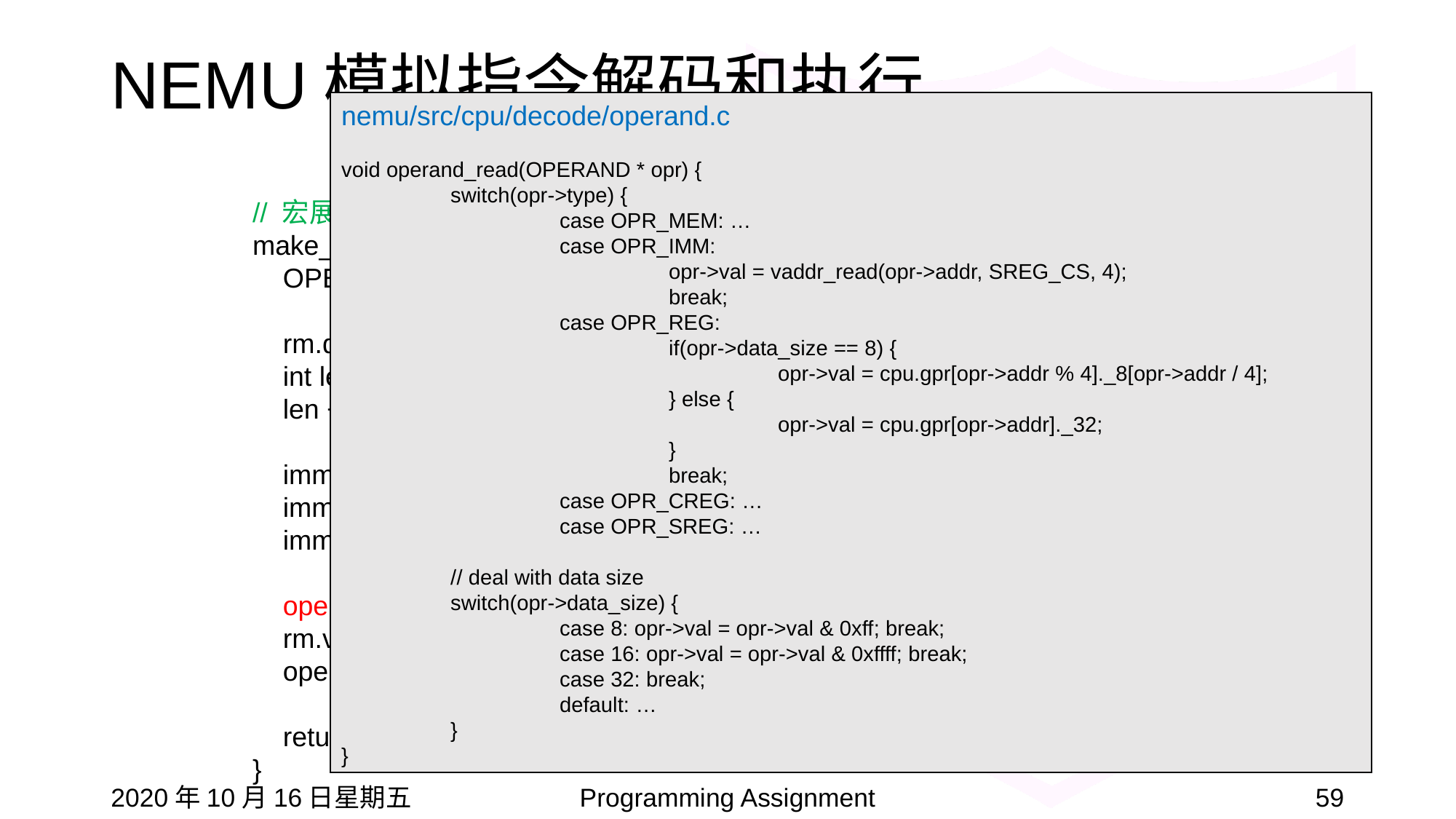

# NEMU模拟指令解码和执行
nemu/src/cpu/decode/operand.c

void operand_read(OPERAND * opr) {
	switch(opr->type) {
		case OPR_MEM: …
		case OPR_IMM:
			opr->val = vaddr_read(opr->addr, SREG_CS, 4);
			break;
		case OPR_REG:
			if(opr->data_size == 8) {
				opr->val = cpu.gpr[opr->addr % 4]._8[opr->addr / 4];
			} else {
				opr->val = cpu.gpr[opr->addr]._32;
			}
			break;
		case OPR_CREG: …
		case OPR_SREG: …

	// deal with data size
	switch(opr->data_size) {
		case 8: opr->val = opr->val & 0xff; break;
		case 16: opr->val = opr->val & 0xffff; break;
		case 32: break;
		default: …
	}
}
// 宏展开后这一行即为 int mov_i2rm_v(uint32_t eip, uint8_t opcode) {
make_instr_func(mov_i2rm_v) {
    OPERAND rm, imm;          // OPERAND定义在nemu/include/cpu/operand.h
                                                 // 看教程§2-1.2.3
    rm.data_size = data_size; // data_size是个全局变量，表示操作数的比特长度
    int len = 1;                          // opcode 长度1字节
    len += modrm_rm(eip + 1, &rm); // 读ModR/M字节，rm的type和addr会被填写

    imm.type = OPR_IMM;        // 填入立即数类型
    imm.addr = eip + len;           // 找到立即数的地址
    imm.data_size = data_size;

    operand_read(&imm);         // 执行 mov 操作
    rm.val = imm.val;
    operand_write(&rm);

    return len + data_size / 8;    // opcode长度 + ModR/M字节扫描长度 + 立即数长度
}
2020年10月16日星期五
Programming Assignment
59